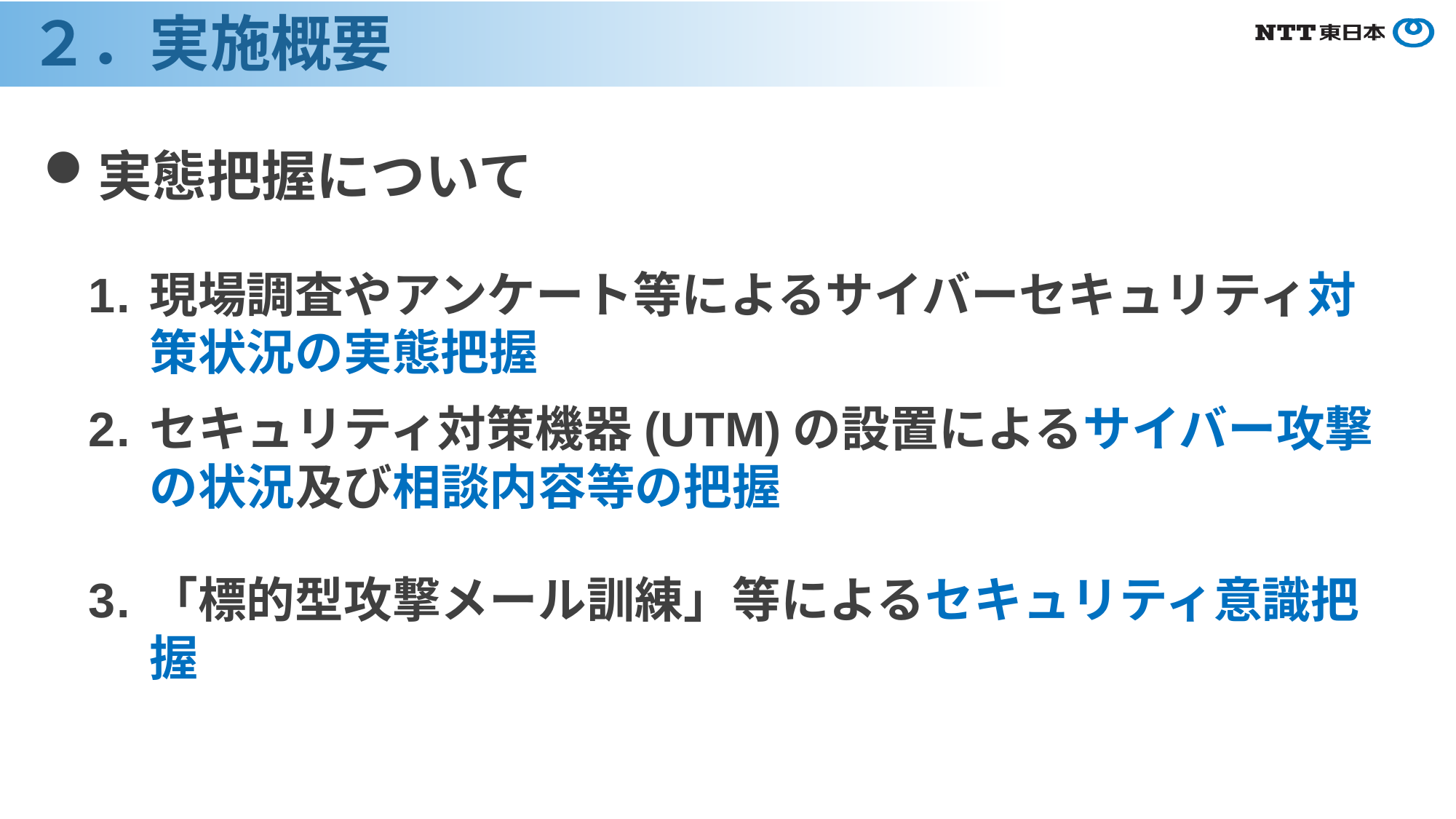

２．実施概要
実態把握について

現場調査やアンケート等によるサイバーセキュリティ対策状況の実態把握
セキュリティ対策機器(UTM)の設置によるサイバー攻撃の状況及び相談内容等の把握
「標的型攻撃メール訓練」等によるセキュリティ意識把握